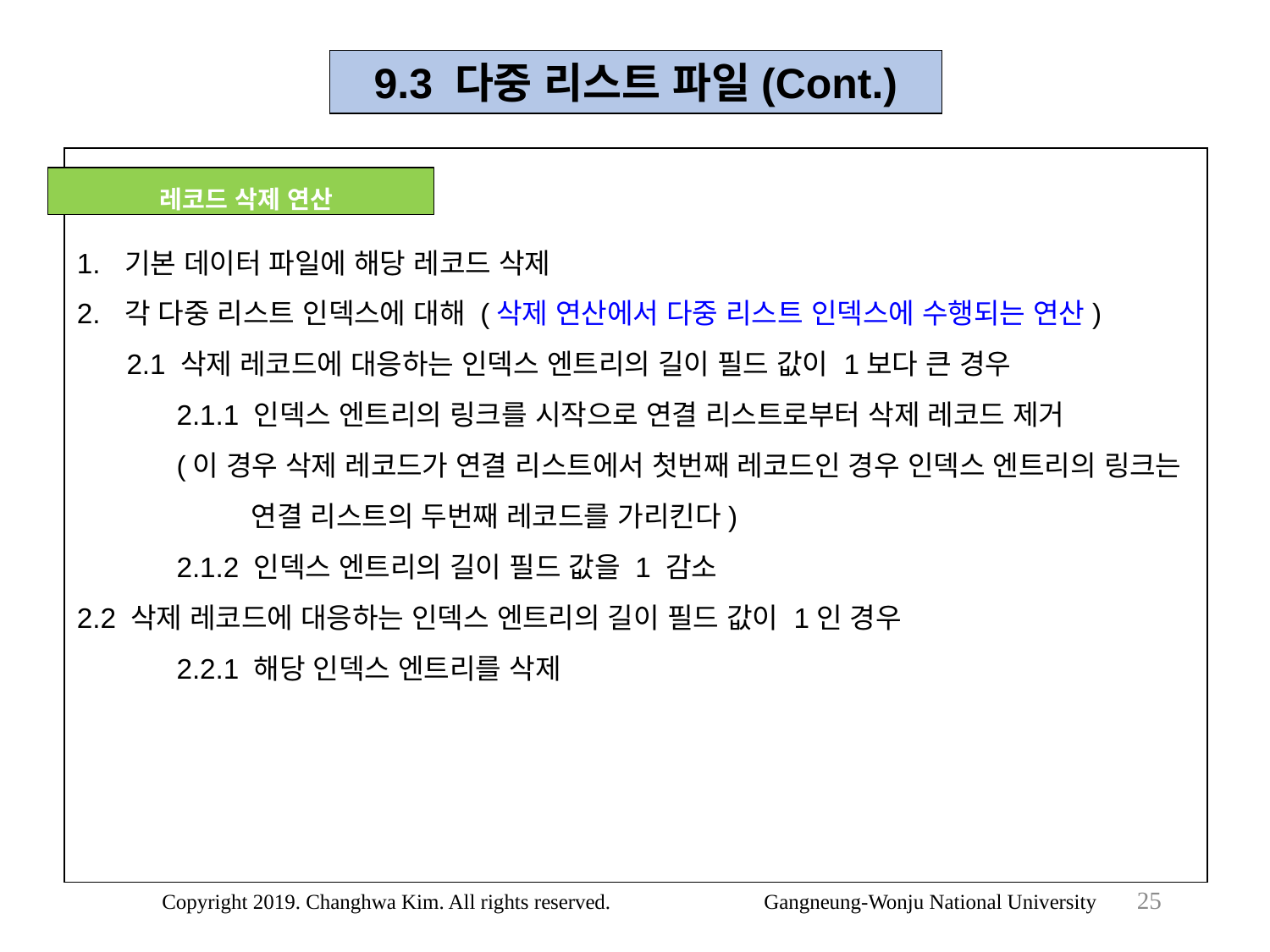

9.3 다중 리스트 파일(Cont.)

기본 데이터 파일에 해당 레코드 삭제
각 다중 리스트 인덱스에 대해 (삭제 연산에서 다중 리스트 인덱스에 수행되는 연산)
2.1 삭제 레코드에 대응하는 인덱스 엔트리의 길이 필드 값이 1보다 큰 경우
2.1.1 인덱스 엔트리의 링크를 시작으로 연결 리스트로부터 삭제 레코드 제거
(이 경우 삭제 레코드가 연결 리스트에서 첫번째 레코드인 경우 인덱스 엔트리의 링크는 연결 리스트의 두번째 레코드를 가리킨다)
2.1.2 인덱스 엔트리의 길이 필드 값을 1 감소
2.2 삭제 레코드에 대응하는 인덱스 엔트리의 길이 필드 값이 1인 경우
2.2.1 해당 인덱스 엔트리를 삭제
 레코드 삭제 연산
25
Copyright 2019. Changhwa Kim. All rights reserved.                             Gangneung-Wonju National University